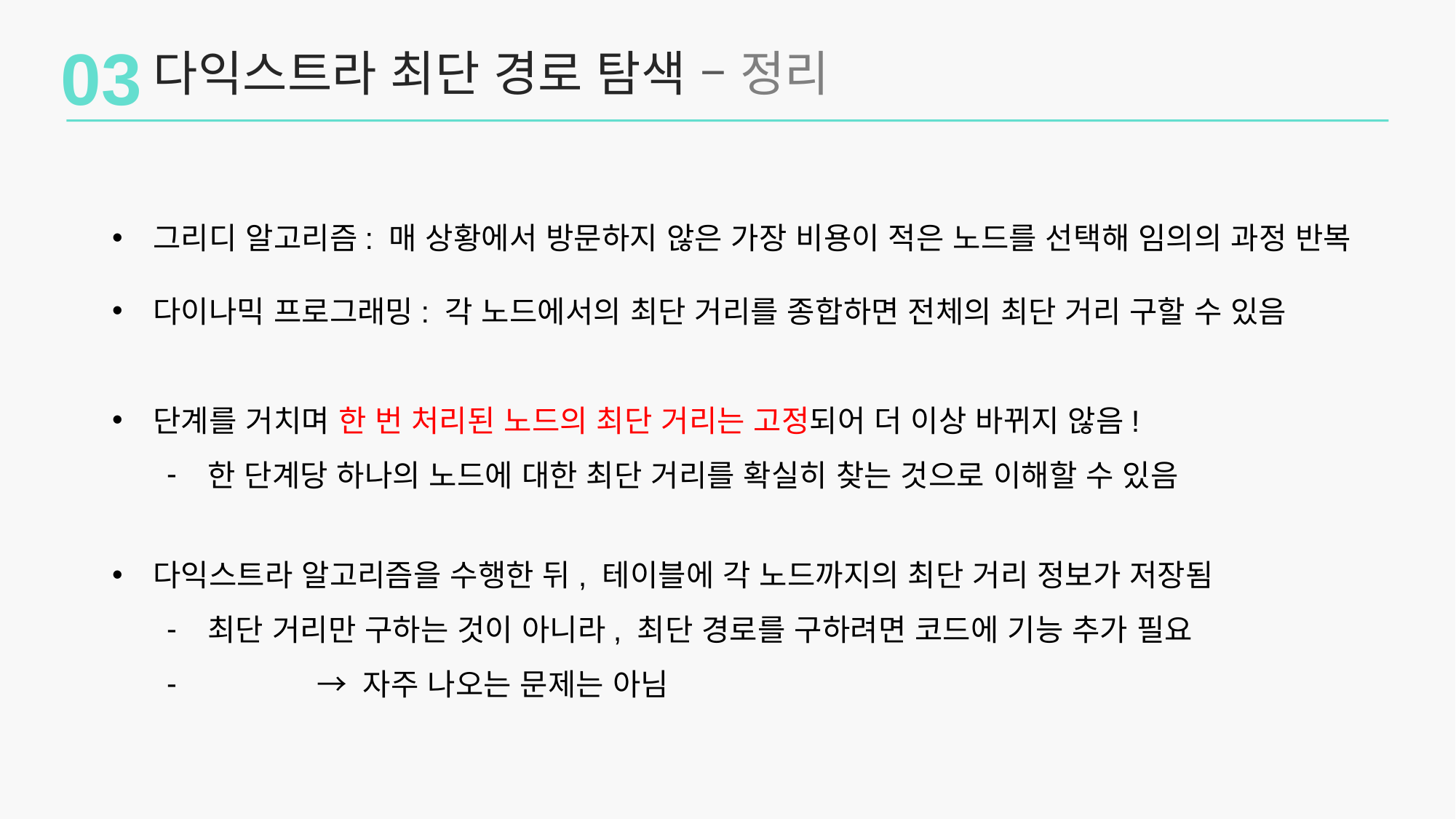

03
다익스트라 최단 경로 탐색 – 정리

그리디 알고리즘: 매 상황에서 방문하지 않은 가장 비용이 적은 노드를 선택해 임의의 과정 반복
다이나믹 프로그래밍: 각 노드에서의 최단 거리를 종합하면 전체의 최단 거리 구할 수 있음

단계를 거치며 한 번 처리된 노드의 최단 거리는 고정되어 더 이상 바뀌지 않음!
한 단계당 하나의 노드에 대한 최단 거리를 확실히 찾는 것으로 이해할 수 있음

다익스트라 알고리즘을 수행한 뒤, 테이블에 각 노드까지의 최단 거리 정보가 저장됨
최단 거리만 구하는 것이 아니라, 최단 경로를 구하려면 코드에 기능 추가 필요
	→ 자주 나오는 문제는 아님